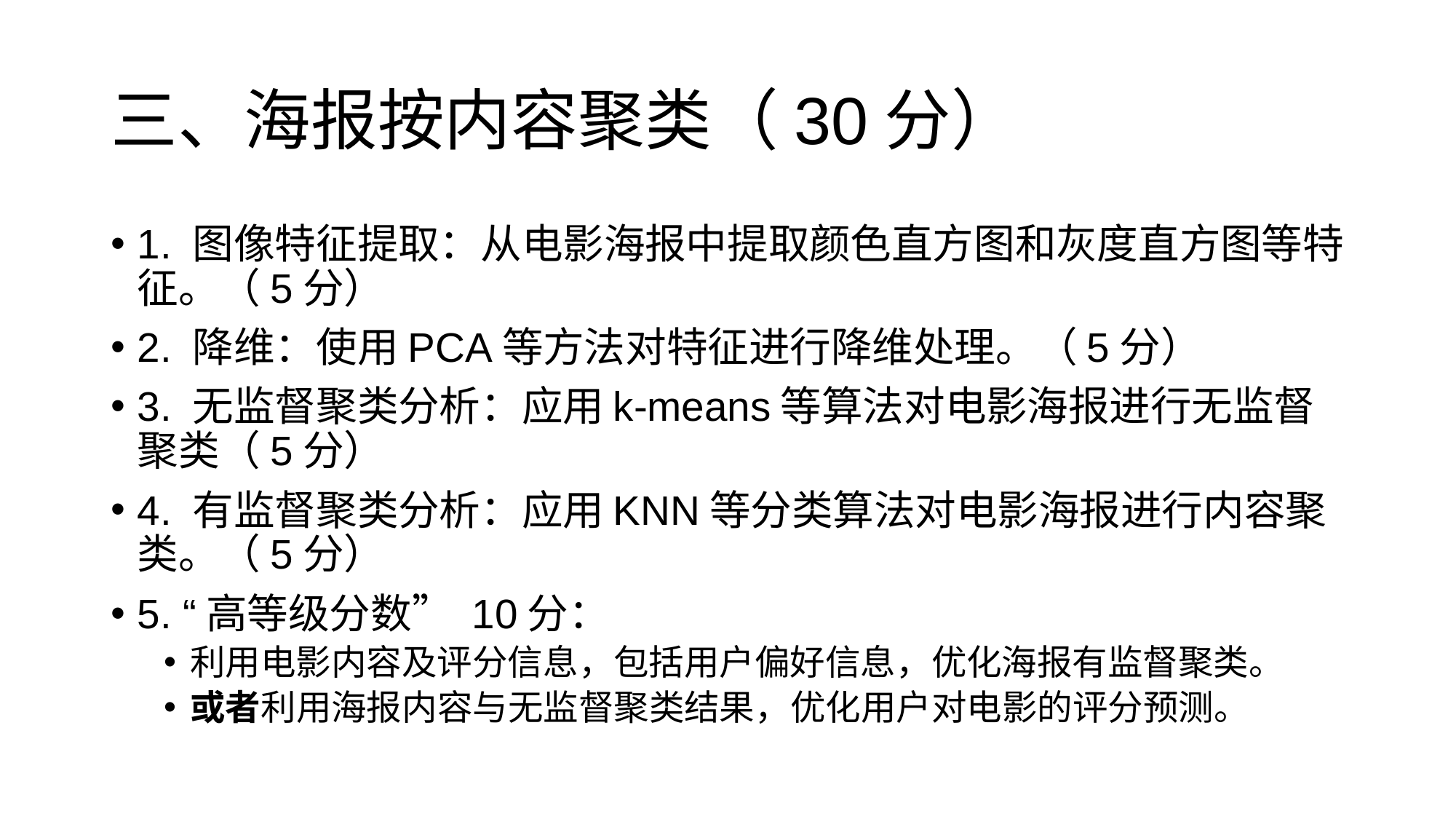

# 三、海报按内容聚类（30分）
1. 图像特征提取：从电影海报中提取颜色直方图和灰度直方图等特征。（5分）
2. 降维：使用PCA等方法对特征进行降维处理。（5分）
3. 无监督聚类分析：应用k-means等算法对电影海报进行无监督聚类（5分）
4. 有监督聚类分析：应用KNN等分类算法对电影海报进行内容聚类。（5分）
5. “高等级分数” 10分：
利用电影内容及评分信息，包括用户偏好信息，优化海报有监督聚类。
或者利用海报内容与无监督聚类结果，优化用户对电影的评分预测。